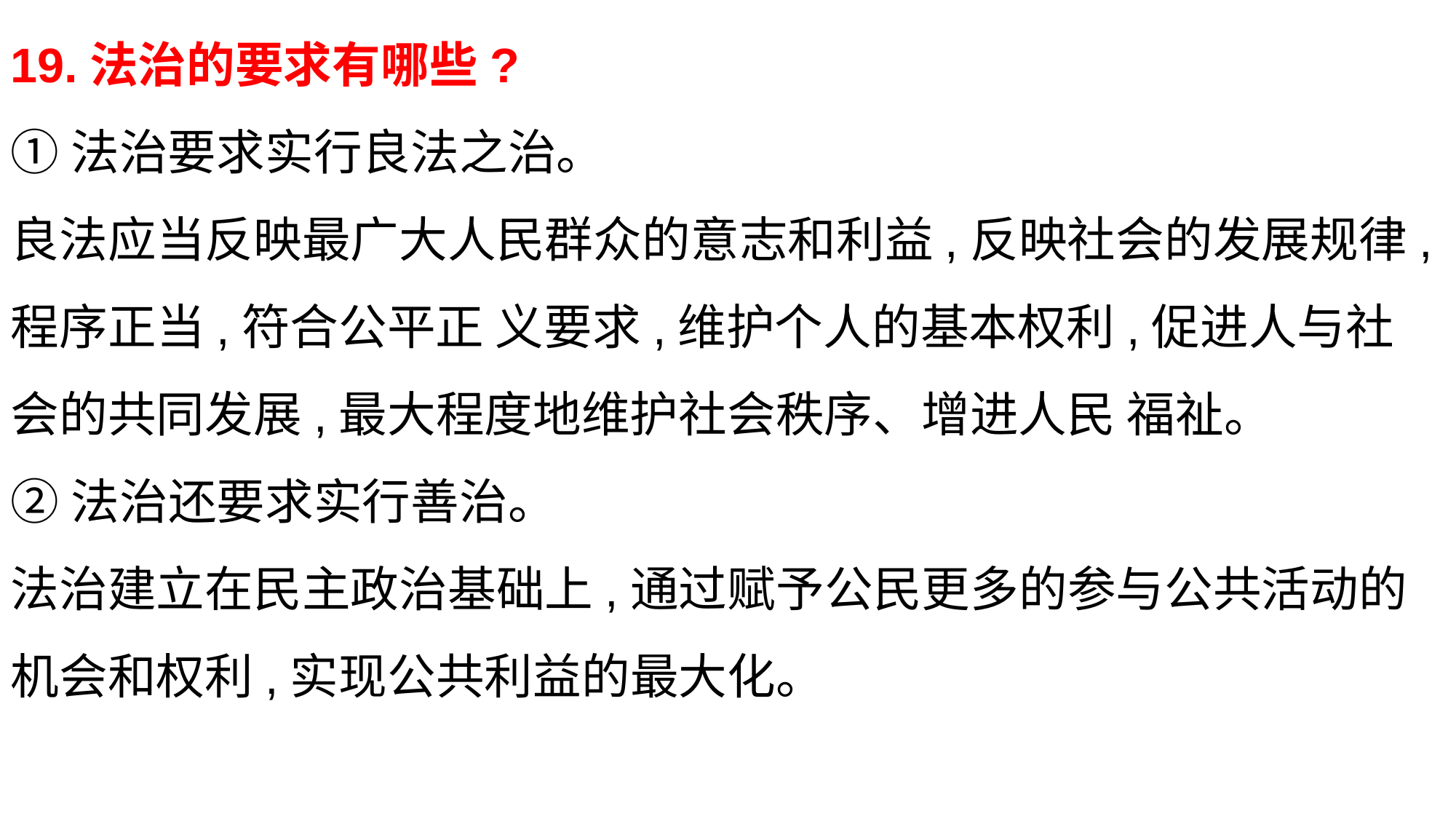

19.法治的要求有哪些?
①法治要求实行良法之治。
良法应当反映最广大人民群众的意志和利益,反映社会的发展规律,程序正当,符合公平正 义要求,维护个人的基本权利,促进人与社会的共同发展,最大程度地维护社会秩序、增进人民 福祉。
②法治还要求实行善治。
法治建立在民主政治基础上,通过赋予公民更多的参与公共活动的机会和权利,实现公共利益的最大化。